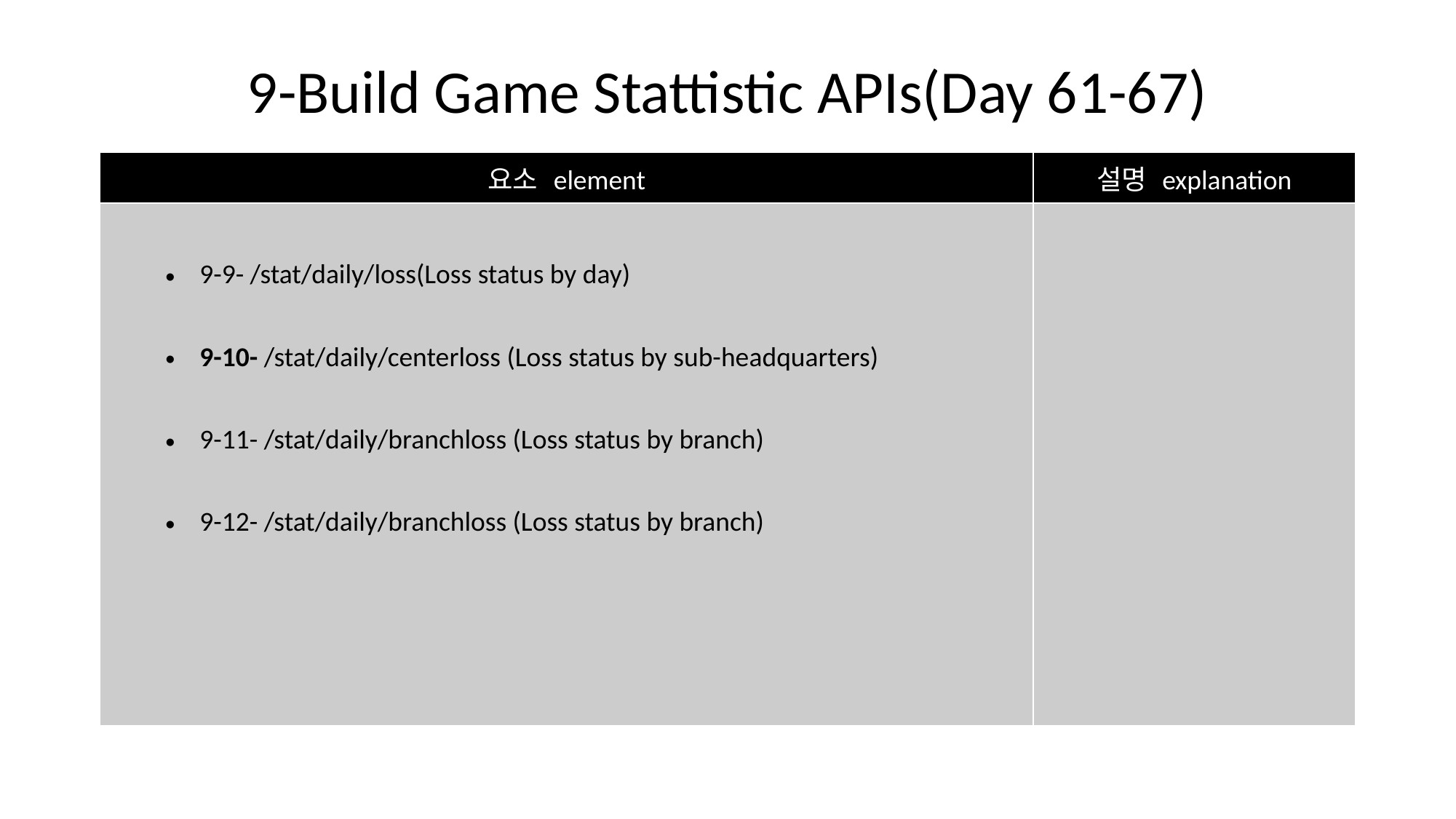

# 9-Build Game Stattistic APIs(Day 61-67)
| 요소 element | 설명 explanation |
| --- | --- |
| 9-9- /stat/daily/loss(Loss status by day) 9-10- /stat/daily/centerloss (Loss status by sub-headquarters) 9-11- /stat/daily/branchloss (Loss status by branch) 9-12- /stat/daily/branchloss (Loss status by branch) |  |